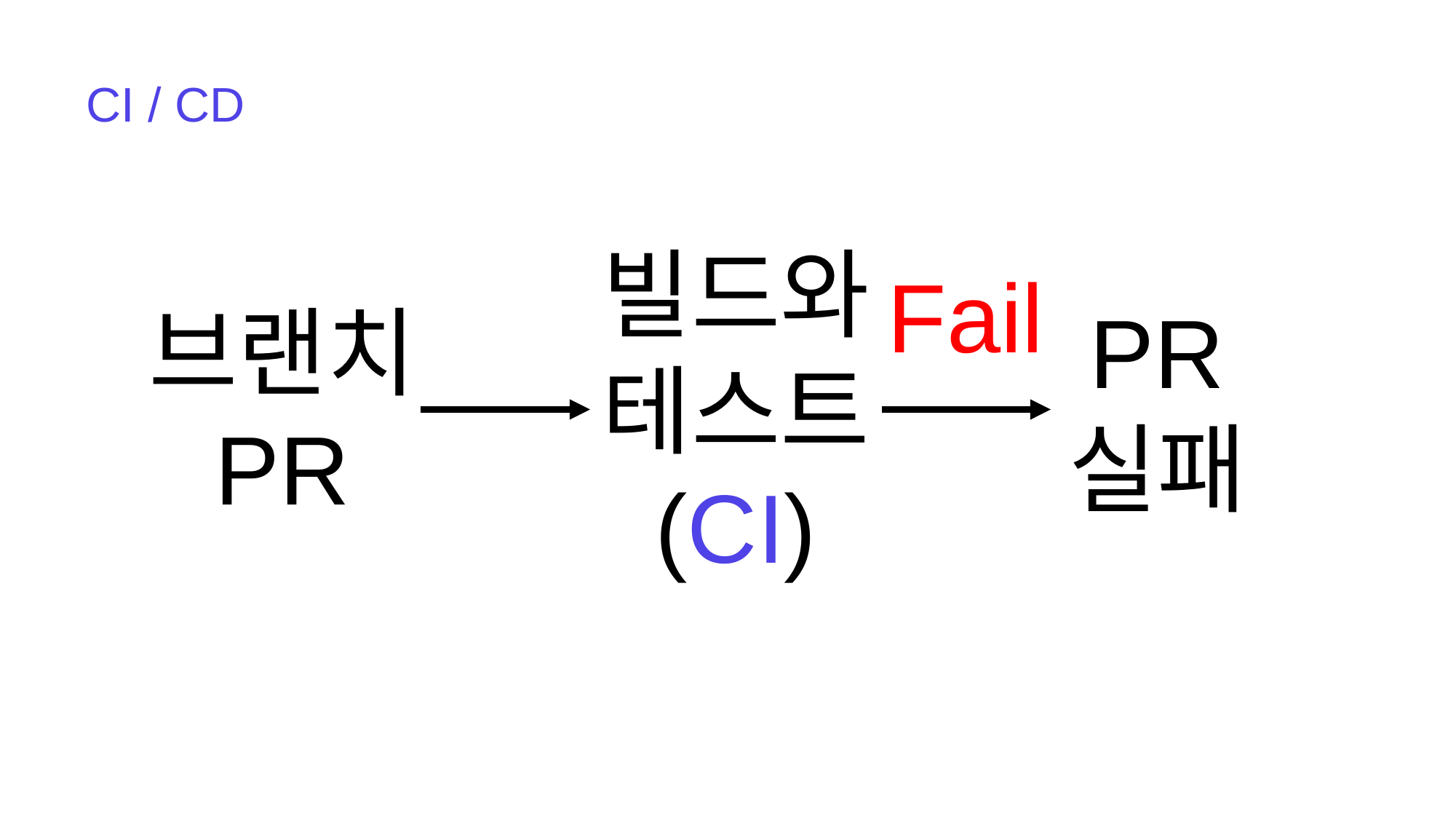

CI / CD
빌드와
테스트
(CI)
 Fail
PR
실패
브랜치
PR